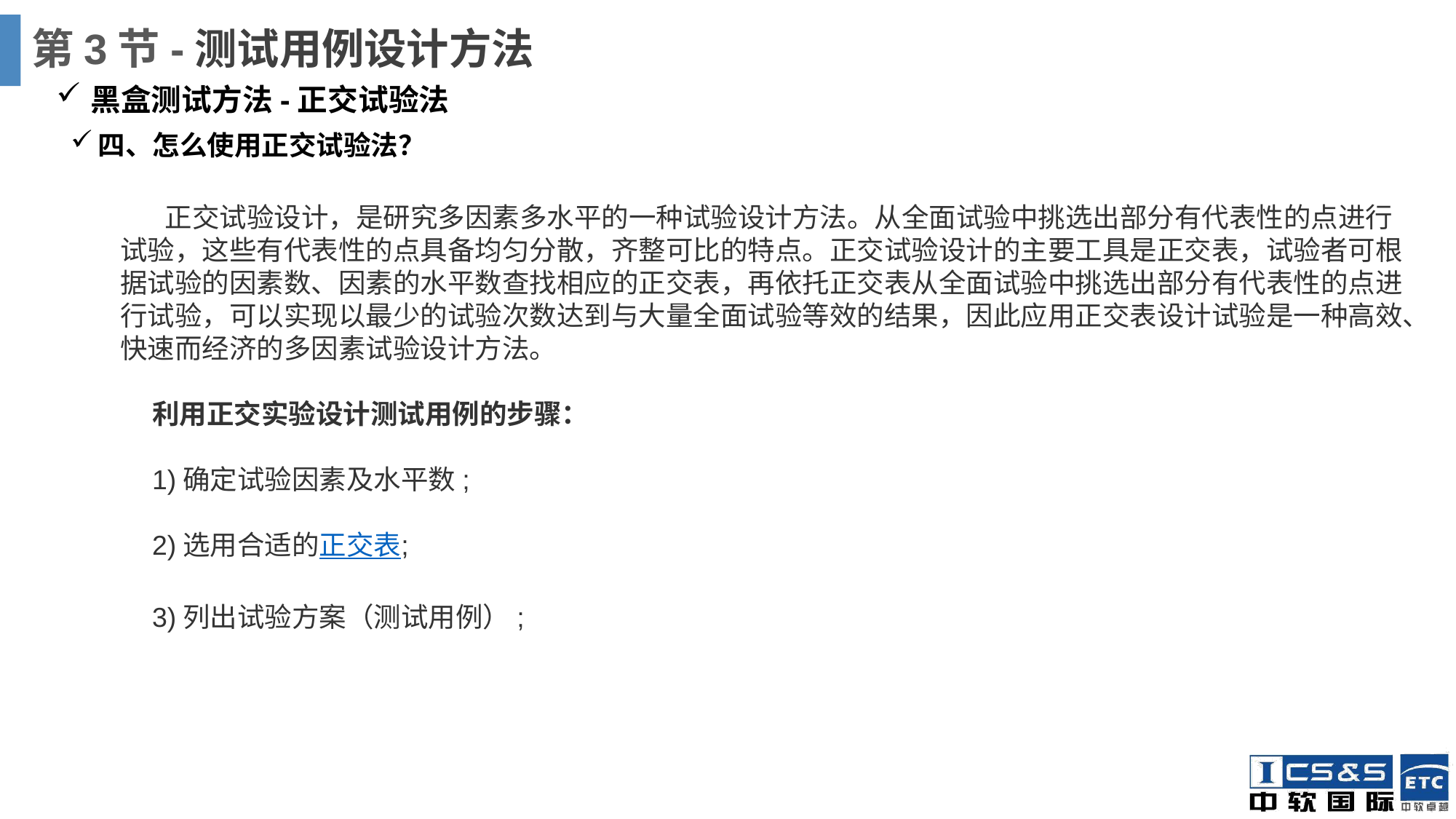

# 第3节-测试用例设计方法
黑盒测试方法-正交试验法
四、怎么使用正交试验法？
 正交试验设计，是研究多因素多水平的一种试验设计方法。从全面试验中挑选出部分有代表性的点进行试验，这些有代表性的点具备均匀分散，齐整可比的特点。正交试验设计的主要工具是正交表，试验者可根据试验的因素数、因素的水平数查找相应的正交表，再依托正交表从全面试验中挑选出部分有代表性的点进行试验，可以实现以最少的试验次数达到与大量全面试验等效的结果，因此应用正交表设计试验是一种高效、快速而经济的多因素试验设计方法。
利用正交实验设计测试用例的步骤：
1)确定试验因素及水平数;
2)选用合适的正交表;
3)列出试验方案（测试用例）;